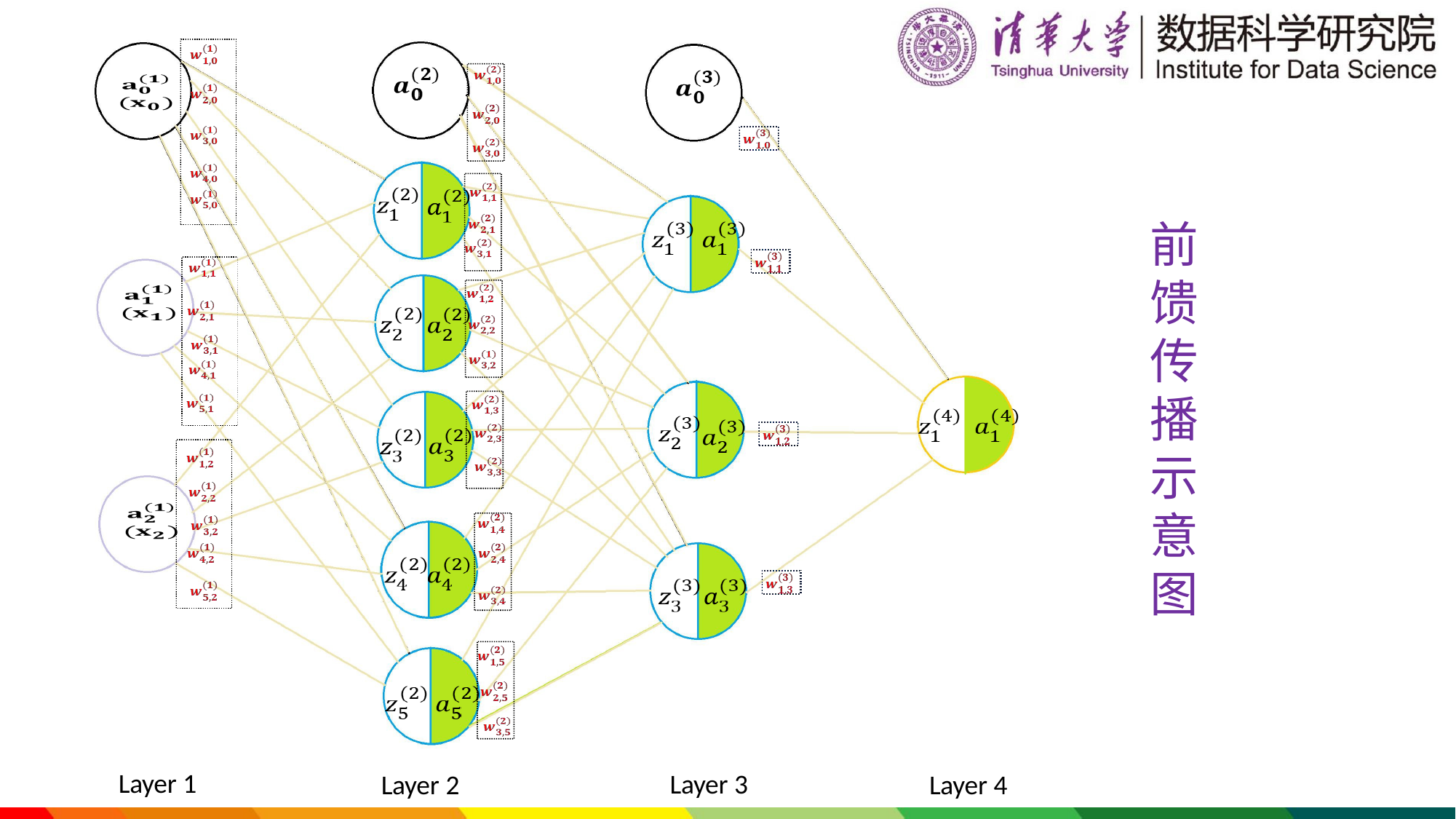

前 馈 传 播 示 意 图

Layer 1
Layer 3
Layer 4
Layer 2